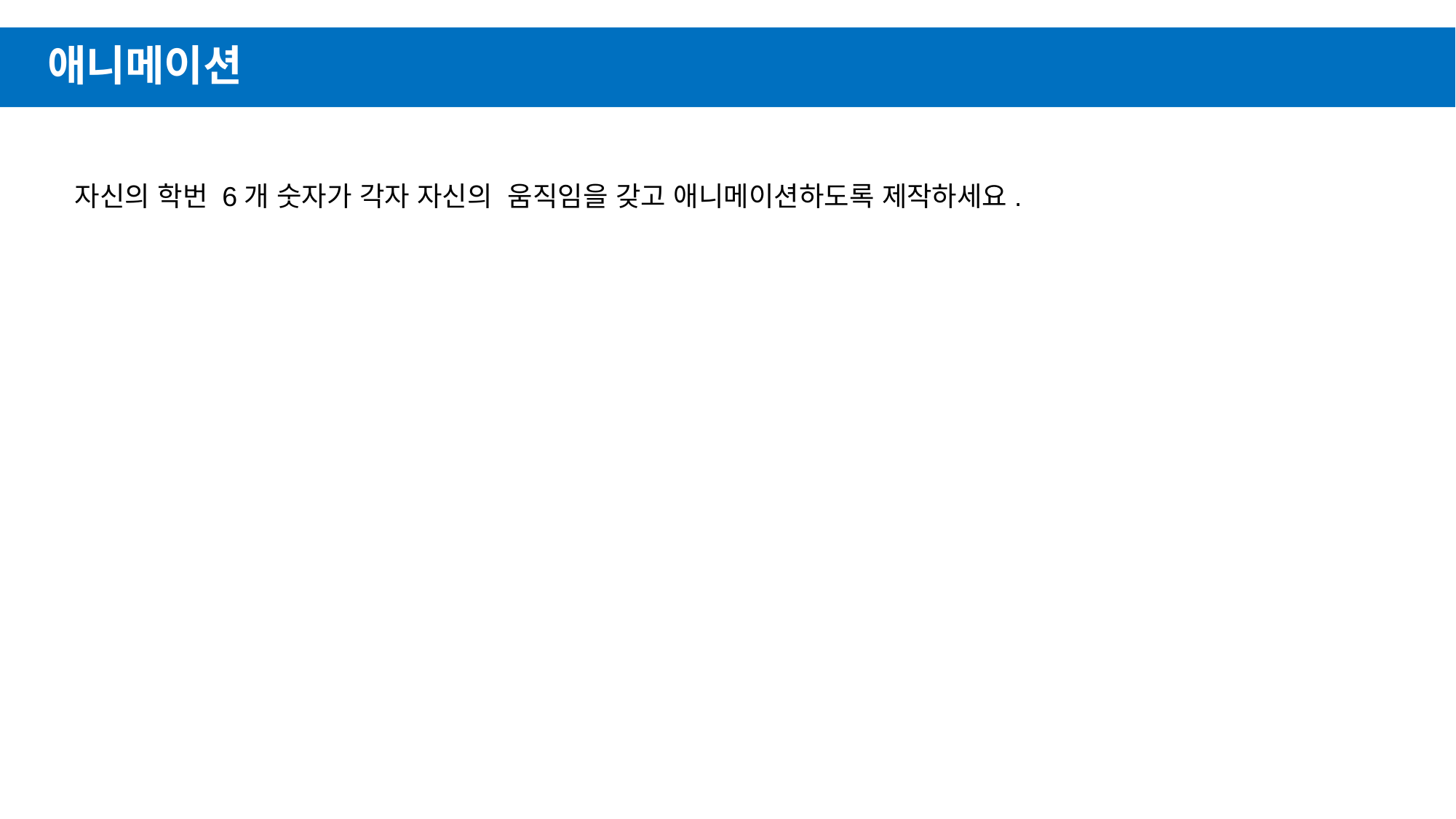

# 애니메이션
자신의 학번 6개 숫자가 각자 자신의  움직임을 갖고 애니메이션하도록 제작하세요.